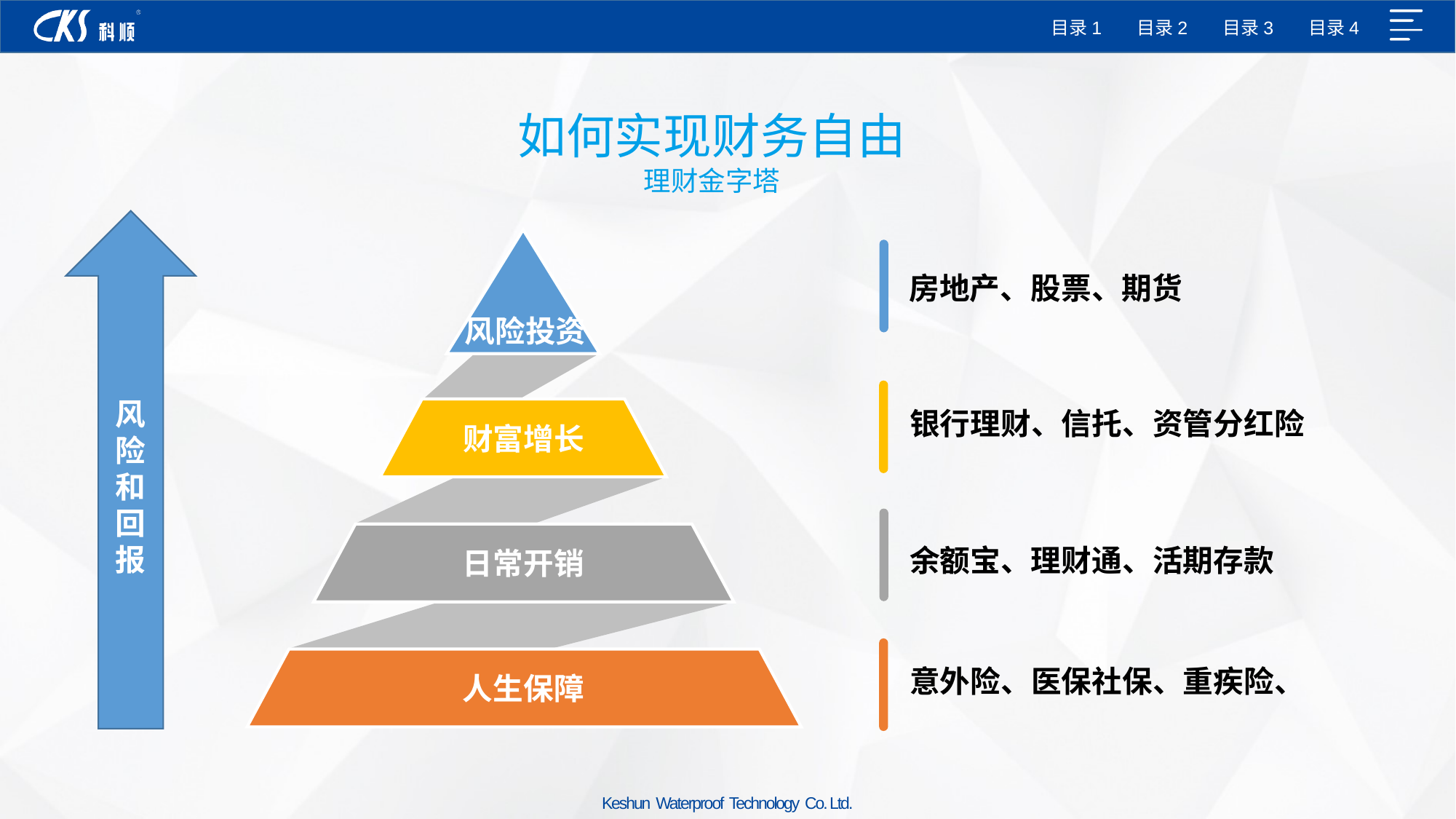

如何实现财务自由
理财金字塔
风险和回报

风险投资

房地产、股票、期货

财富增长
银行理财、信托、资管分红险

日常开销

余额宝、理财通、活期存款

人生保障
意外险、医保社保、重疾险、